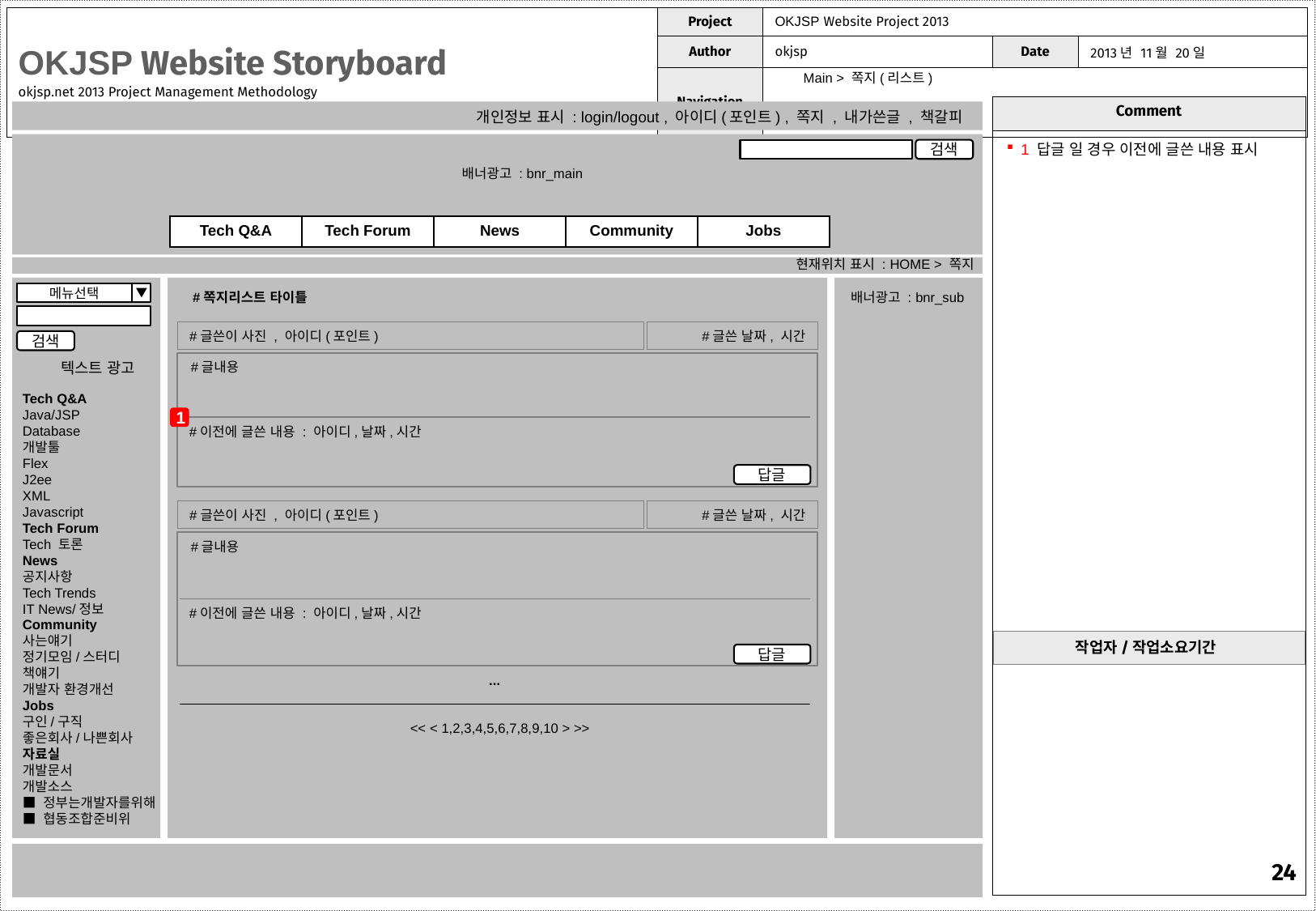

Main > 쪽지(리스트)

개인정보 표시 : login/logout , 아이디(포인트) , 쪽지 , 내가쓴글 , 책갈피
1 답글 일 경우 이전에 글쓴 내용 표시

검색
배너광고 : bnr_main
| Tech Q&A | Tech Forum | News | Community | Jobs |
| --- | --- | --- | --- | --- |
현재위치 표시 : HOME > 쪽지
메뉴선택

#쪽지리스트 타이틀
배너광고 : bnr_sub

#글쓴이 사진 , 아이디(포인트)
#글쓴 날짜, 시간
검색
텍스트 광고

#글내용
Tech Q&A
Java/JSP
Database
개발툴
Flex
J2ee
XML
Javascript
Tech Forum
Tech 토론
News
공지사항
Tech Trends
IT News/정보
Community
사는얘기
정기모임/스터디
책얘기
개발자 환경개선
Jobs
구인/구직
좋은회사/나쁜회사
자료실
개발문서
개발소스
■ 정부는개발자를위해
■ 협동조합준비위
1
#이전에 글쓴 내용 : 아이디,날짜,시간
답글
#글쓴이 사진 , 아이디(포인트)
#글쓴 날짜, 시간

#글내용
#이전에 글쓴 내용 : 아이디,날짜,시간
답글
...
<< < 1,2,3,4,5,6,7,8,9,10 > >>
24